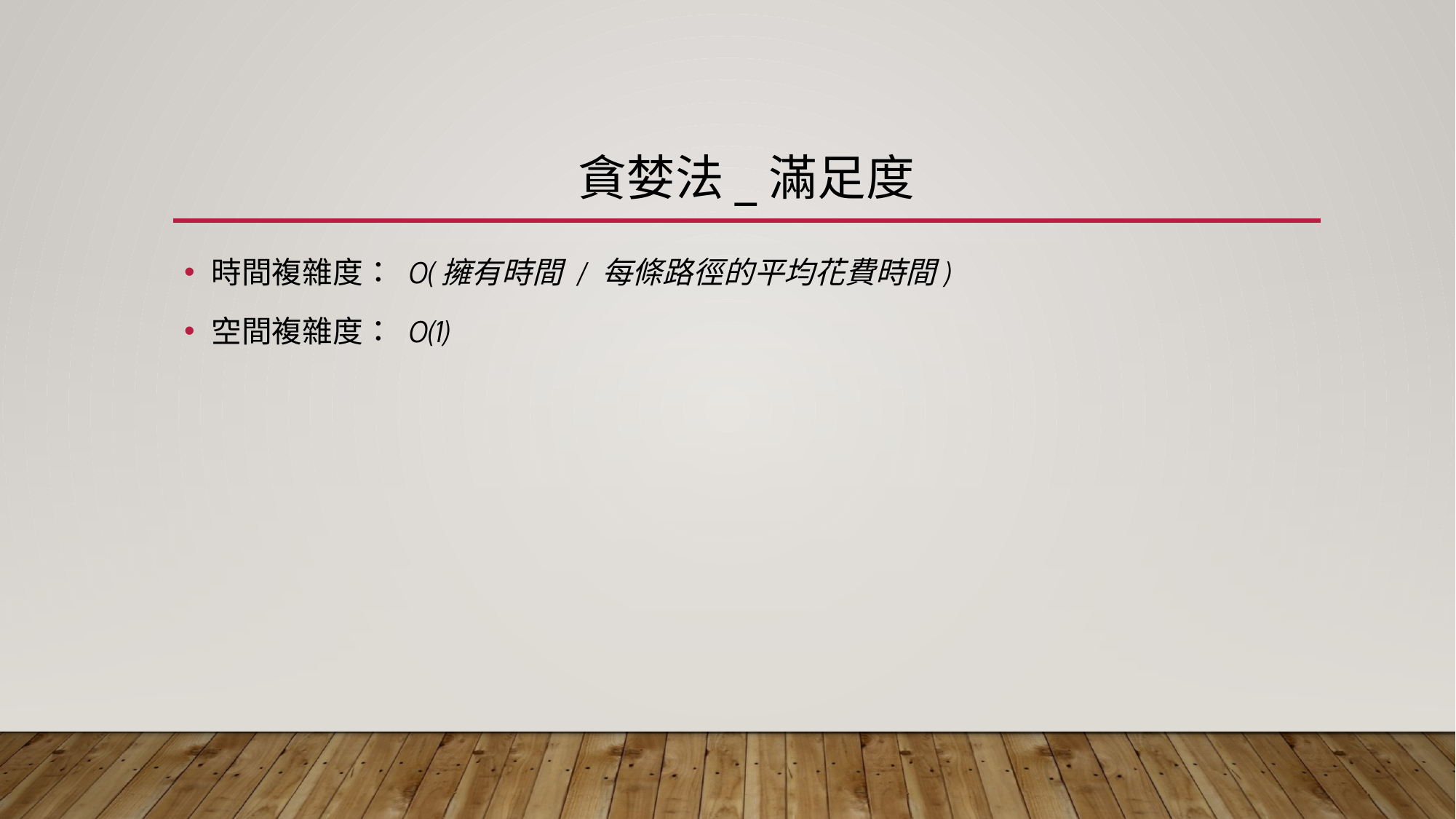

# 貪婪法_滿足度
時間複雜度： O(擁有時間 / 每條路徑的平均花費時間)
空間複雜度： O(1)